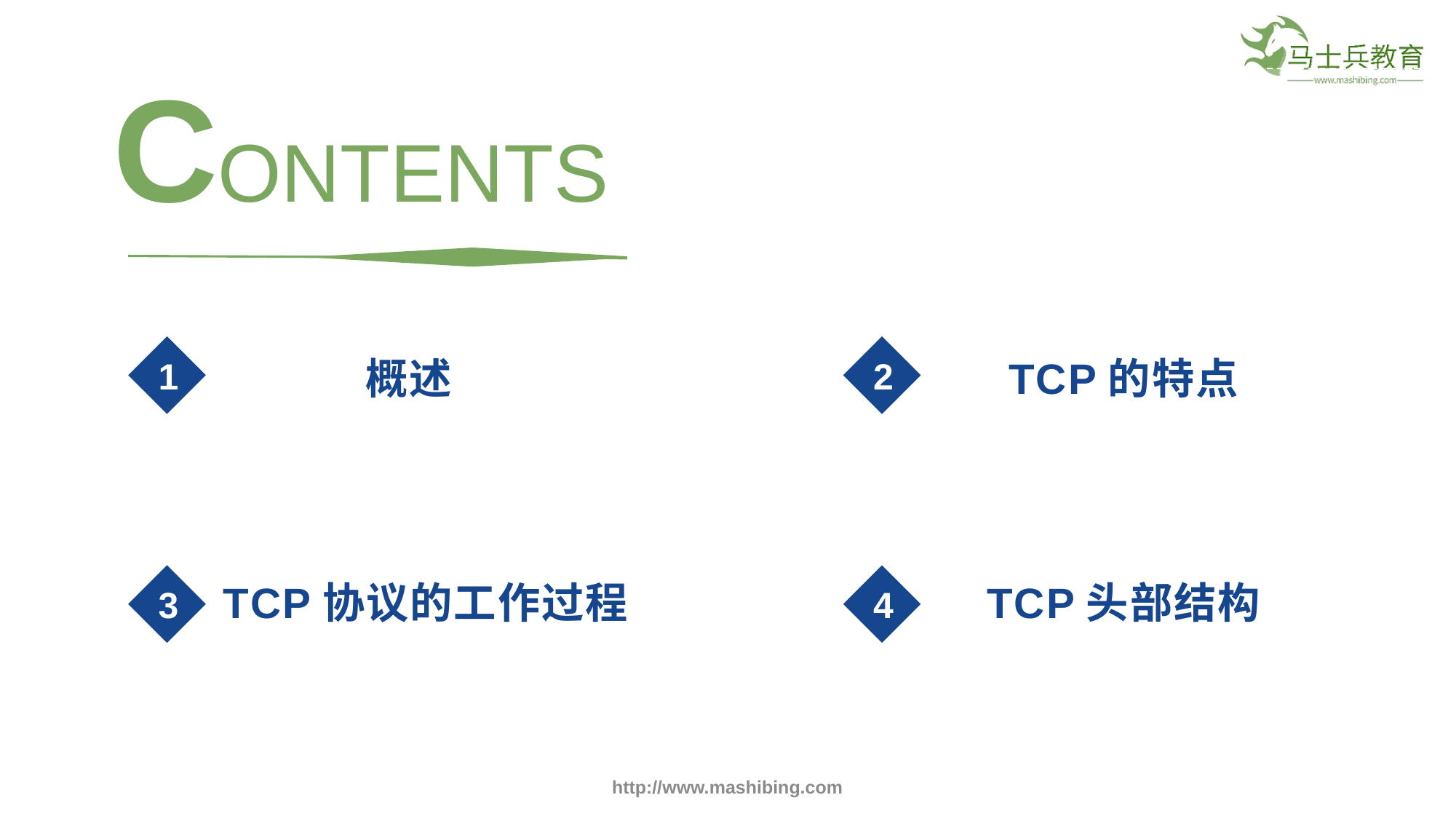

CONTENTS

1
2
概述
TCP的特点
3
4
TCP头部结构
TCP协议的工作过程